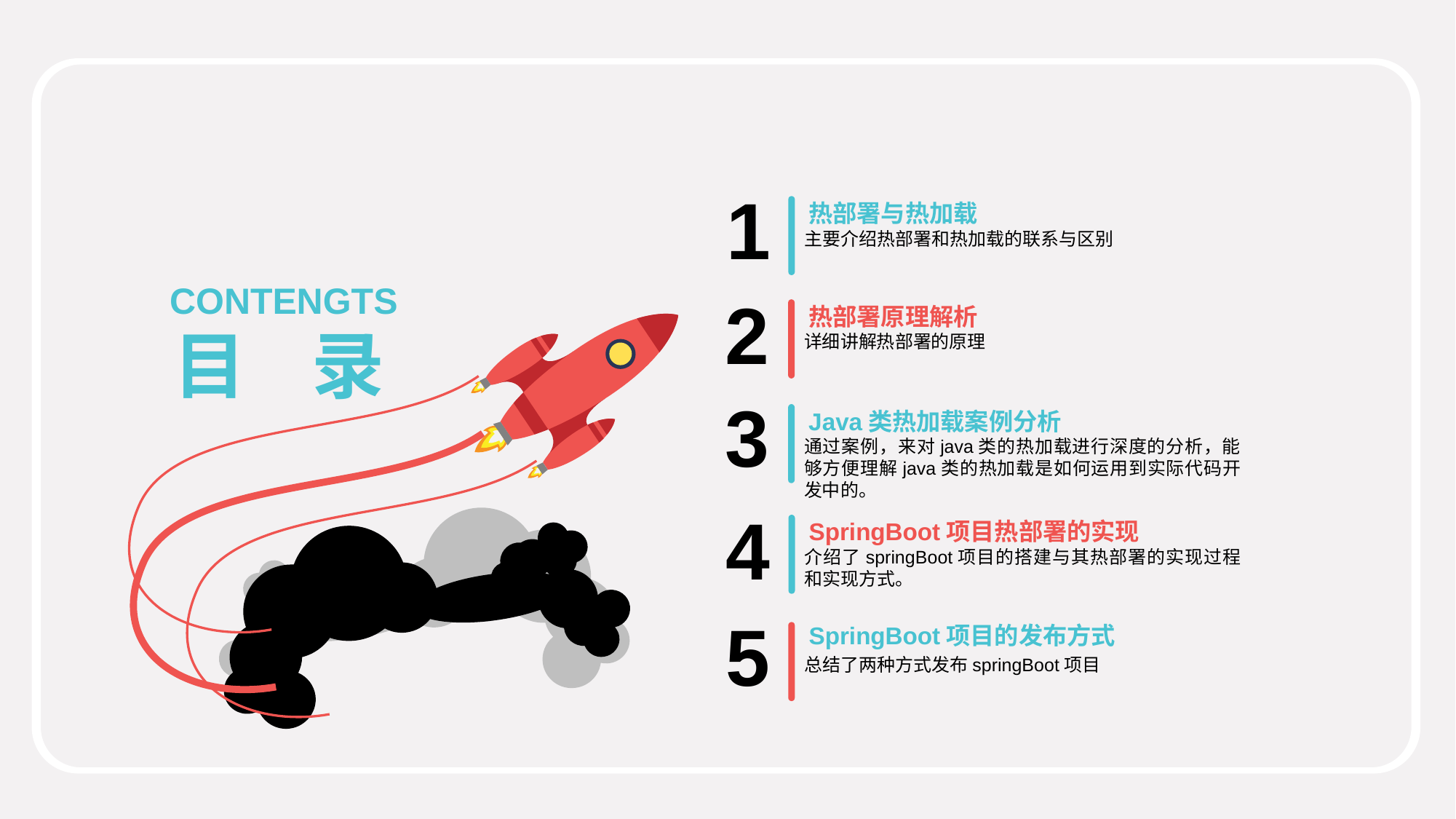

1
热部署与热加载

主要介绍热部署和热加载的联系与区别
CONTENGTS
2
热部署原理解析

目    录
详细讲解热部署的原理
3

Java类热加载案例分析

通过案例，来对java类的热加载进行深度的分析，能够方便理解java类的热加载是如何运用到实际代码开发中的。
4
SpringBoot项目热部署的实现

介绍了springBoot项目的搭建与其热部署的实现过程和实现方式。
5
SpringBoot项目的发布方式

总结了两种方式发布springBoot项目